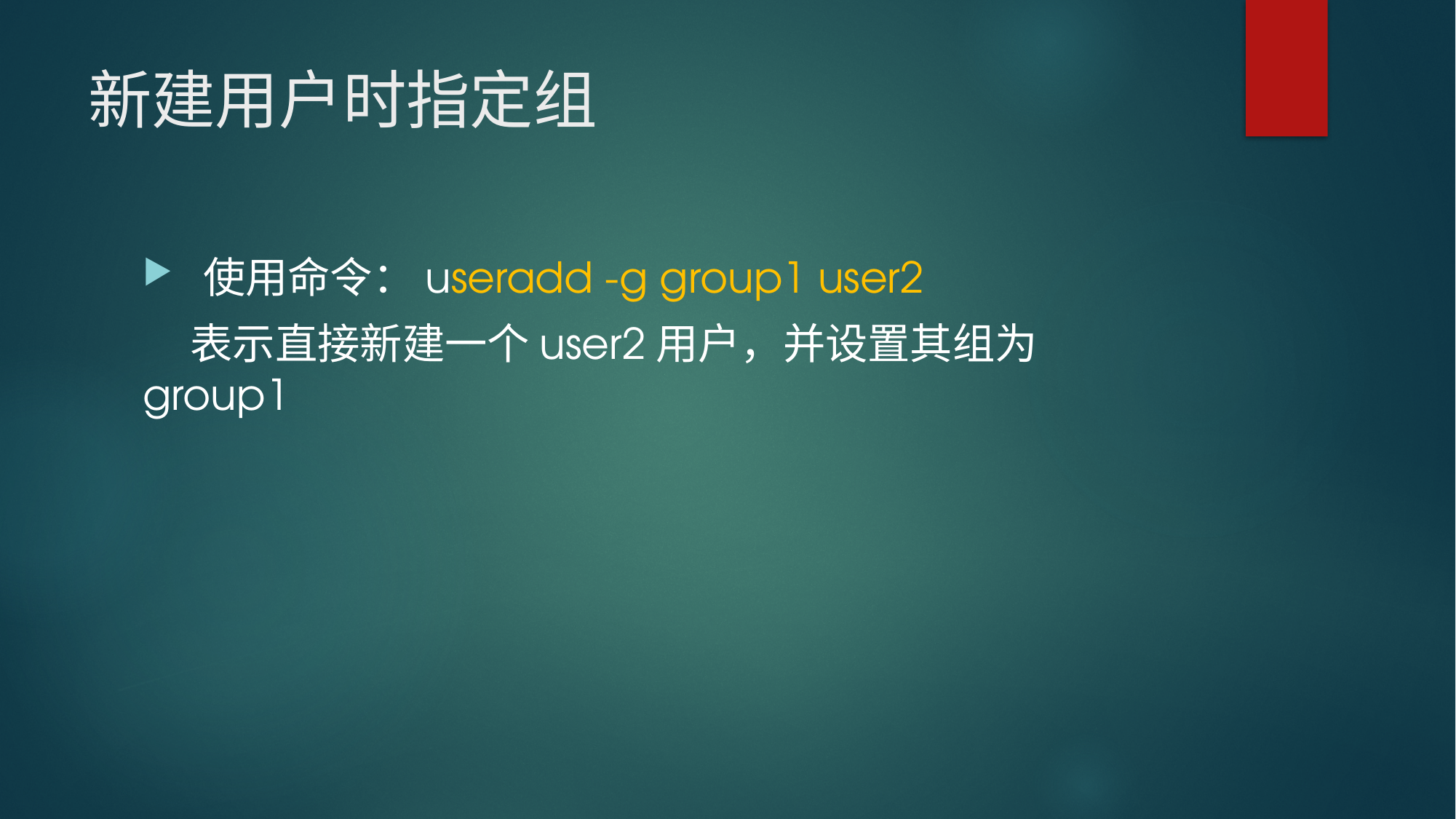

# 新建用户时指定组
 使用命令：useradd -g group1 user2
    表示直接新建一个user2用户，并设置其组为group1